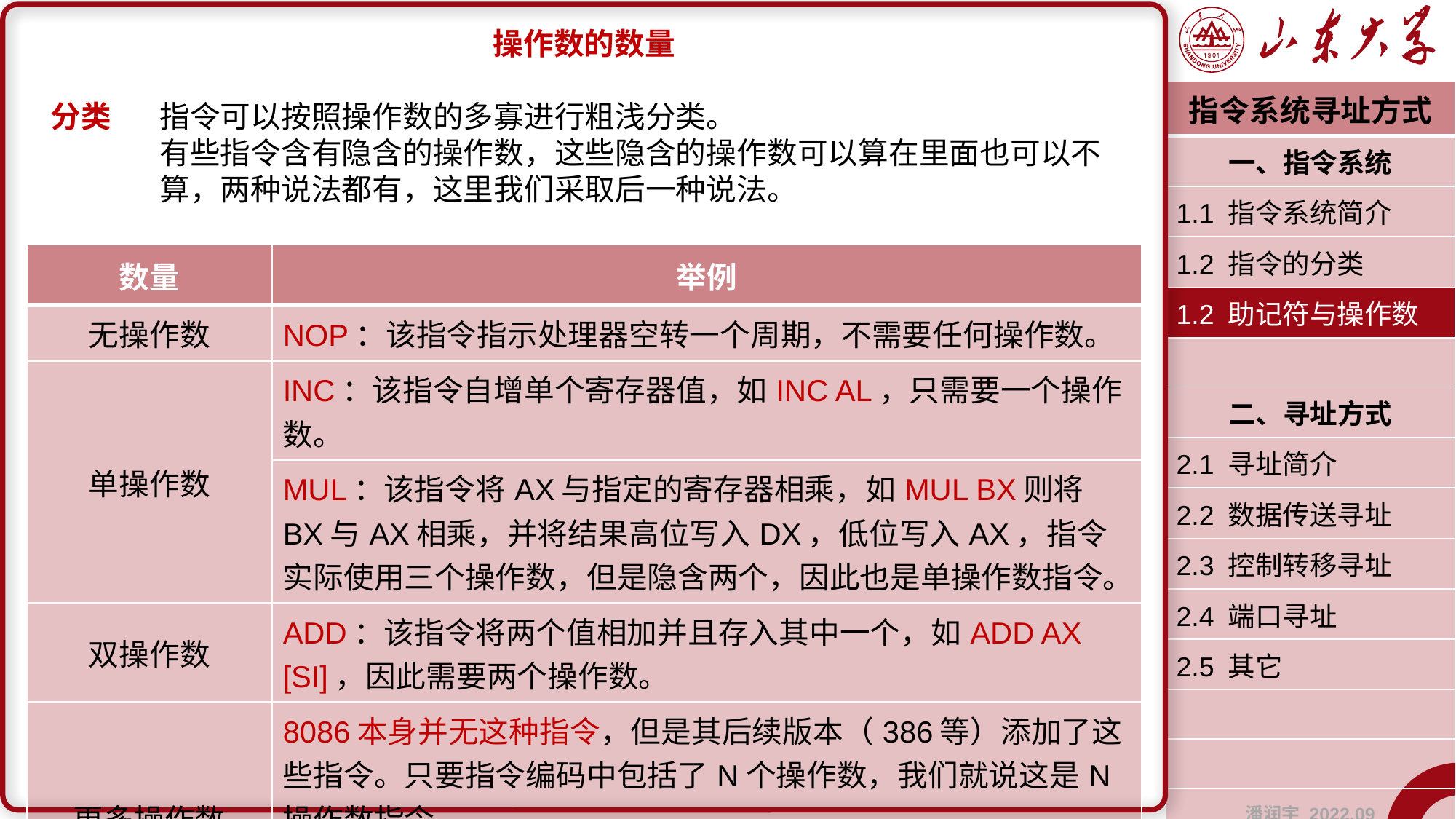

操作数的数量

分类	指令可以按照操作数的多寡进行粗浅分类。
	有些指令含有隐含的操作数，这些隐含的操作数可以算在里面也可以不	算，两种说法都有，这里我们采取后一种说法。
| 指令系统寻址方式 |
| --- |
| 一、指令系统 |
| 1.1 指令系统简介 |
| 1.2 指令的分类 |
| 1.2 助记符与操作数 |
|  |
| 二、寻址方式 |
| 2.1 寻址简介 |
| 2.2 数据传送寻址 |
| 2.3 控制转移寻址 |
| 2.4 端口寻址 |
| 2.5 其它 |
|  |
|  |
| 潘润宇 2022.09 |
| 数量 | 举例 |
| --- | --- |
| 无操作数 | NOP：该指令指示处理器空转一个周期，不需要任何操作数。 |
| 单操作数 | INC：该指令自增单个寄存器值，如INC AL，只需要一个操作数。 |
|  | MUL：该指令将AX与指定的寄存器相乘，如MUL BX则将BX与AX相乘，并将结果高位写入DX，低位写入AX，指令实际使用三个操作数，但是隐含两个，因此也是单操作数指令。 |
| 双操作数 | ADD：该指令将两个值相加并且存入其中一个，如ADD AX [SI]，因此需要两个操作数。 |
| 更多操作数 | 8086本身并无这种指令，但是其后续版本（386等）添加了这些指令。只要指令编码中包括了N个操作数，我们就说这是N操作数指令。 IMUL BX, DX, 6：该指令虽然是16位，但只有在286+中才存在。 |